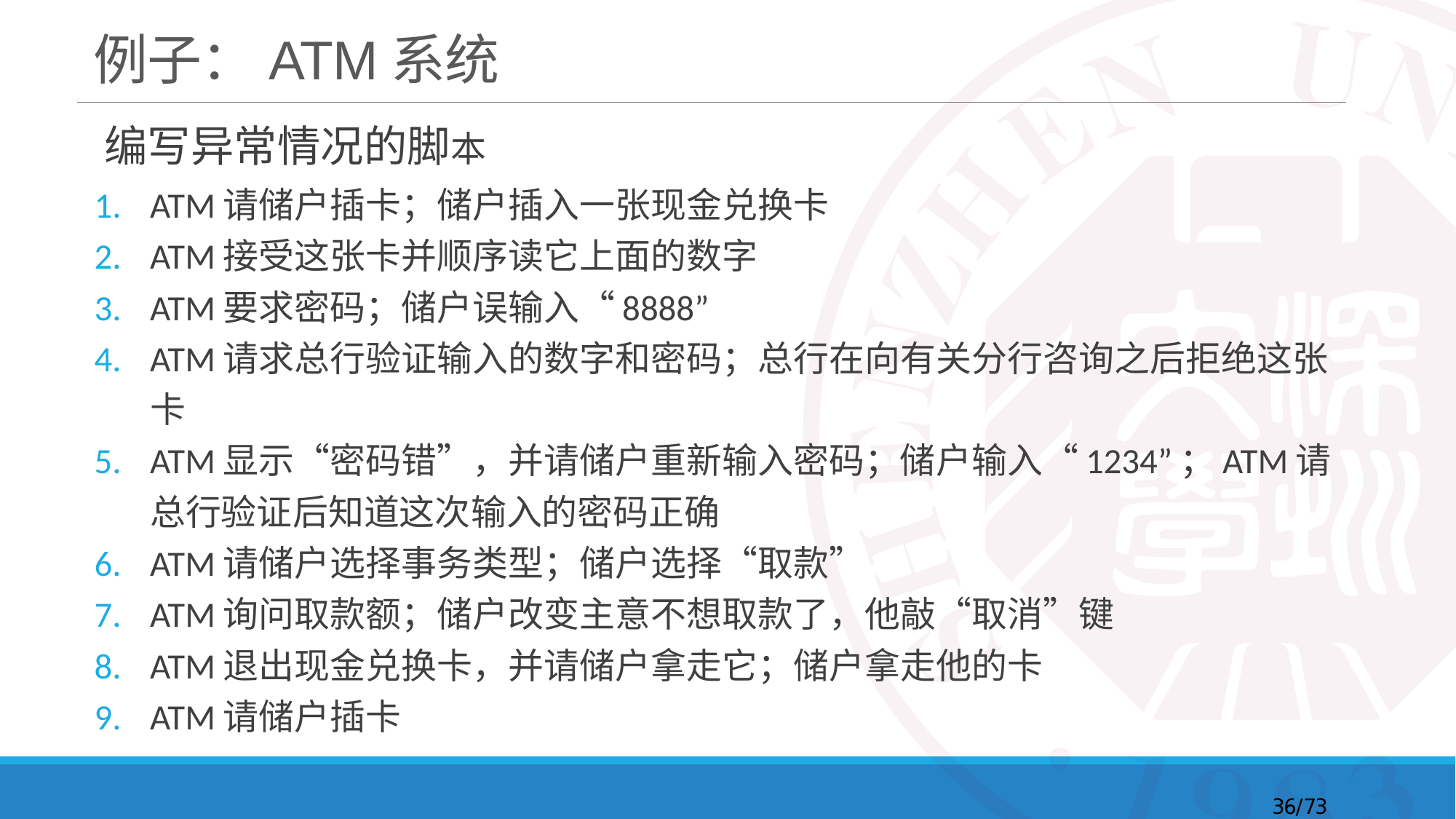

# 例子：ATM系统
编写异常情况的脚本
ATM请储户插卡；储户插入一张现金兑换卡
ATM接受这张卡并顺序读它上面的数字
ATM要求密码；储户误输入“8888”
ATM请求总行验证输入的数字和密码；总行在向有关分行咨询之后拒绝这张卡
ATM显示“密码错”，并请储户重新输入密码；储户输入“1234”；ATM请总行验证后知道这次输入的密码正确
ATM请储户选择事务类型；储户选择“取款”
ATM询问取款额；储户改变主意不想取款了，他敲“取消”键
ATM退出现金兑换卡，并请储户拿走它；储户拿走他的卡
ATM请储户插卡

36/73